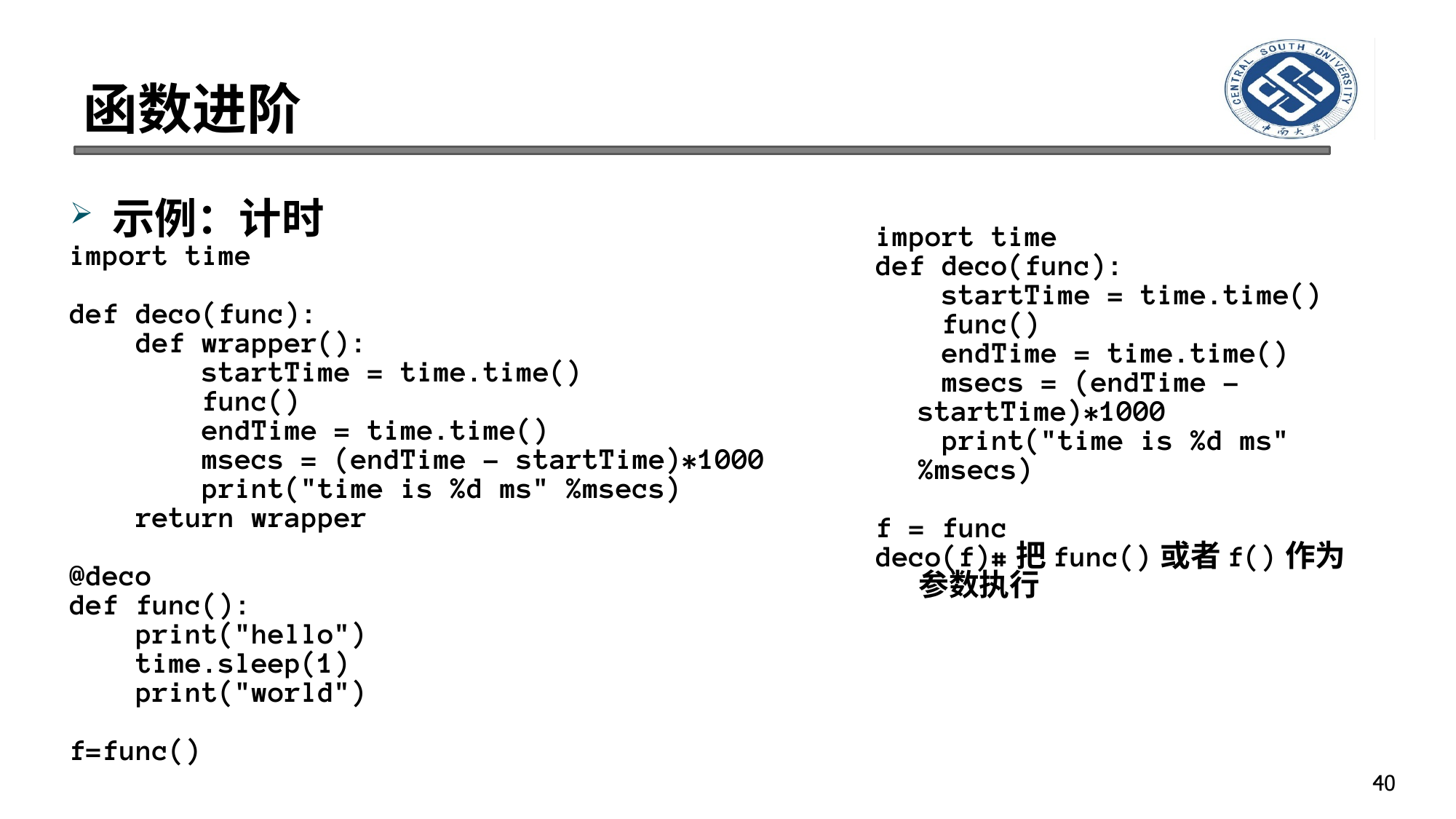

# 函数进阶
示例：计时
import time

def deco(func):
    def wrapper():
        startTime = time.time()
        func()
        endTime = time.time()
        msecs = (endTime - startTime)*1000
        print("time is %d ms" %msecs)
    return wrapper

@deco
def func():
    print("hello")
    time.sleep(1)
    print("world")

f=func()

import time
def deco(func):
    startTime = time.time()
    func()
    endTime = time.time()
    msecs = (endTime - startTime)*1000
    print("time is %d ms" %msecs)

f = func
deco(f)#把func()或者f()作为参数执行
40